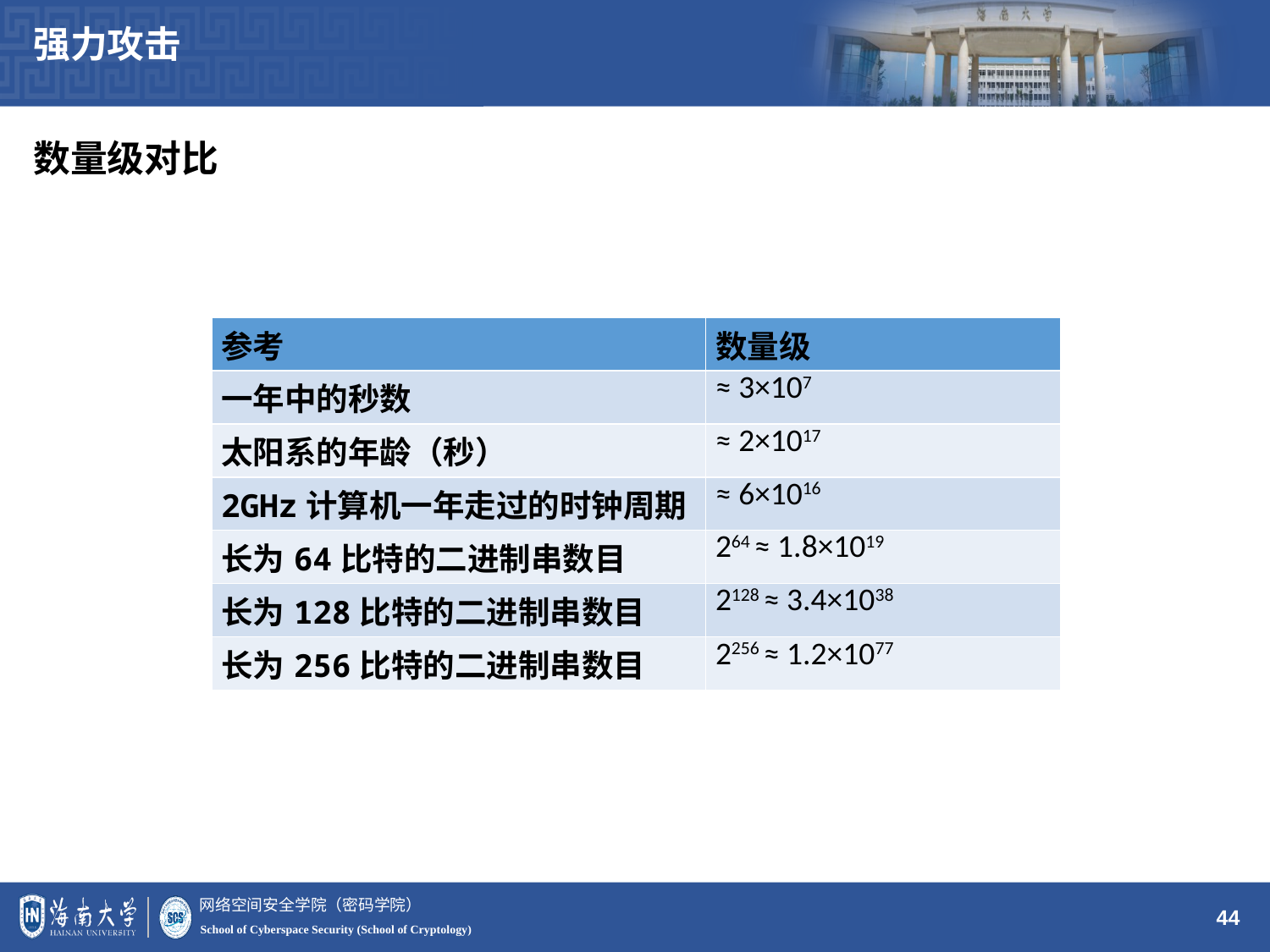

强力攻击

数量级对比

| 参考 | 数量级 |
| --- | --- |
| 一年中的秒数 | ≈ 3×107 |
| 太阳系的年龄（秒） | ≈ 2×1017 |
| 2GHz计算机一年走过的时钟周期 | ≈ 6×1016 |
| 长为64比特的二进制串数目 | 264 ≈ 1.8×1019 |
| 长为128比特的二进制串数目 | 2128 ≈ 3.4×1038 |
| 长为256比特的二进制串数目 | 2256 ≈ 1.2×1077 |
44